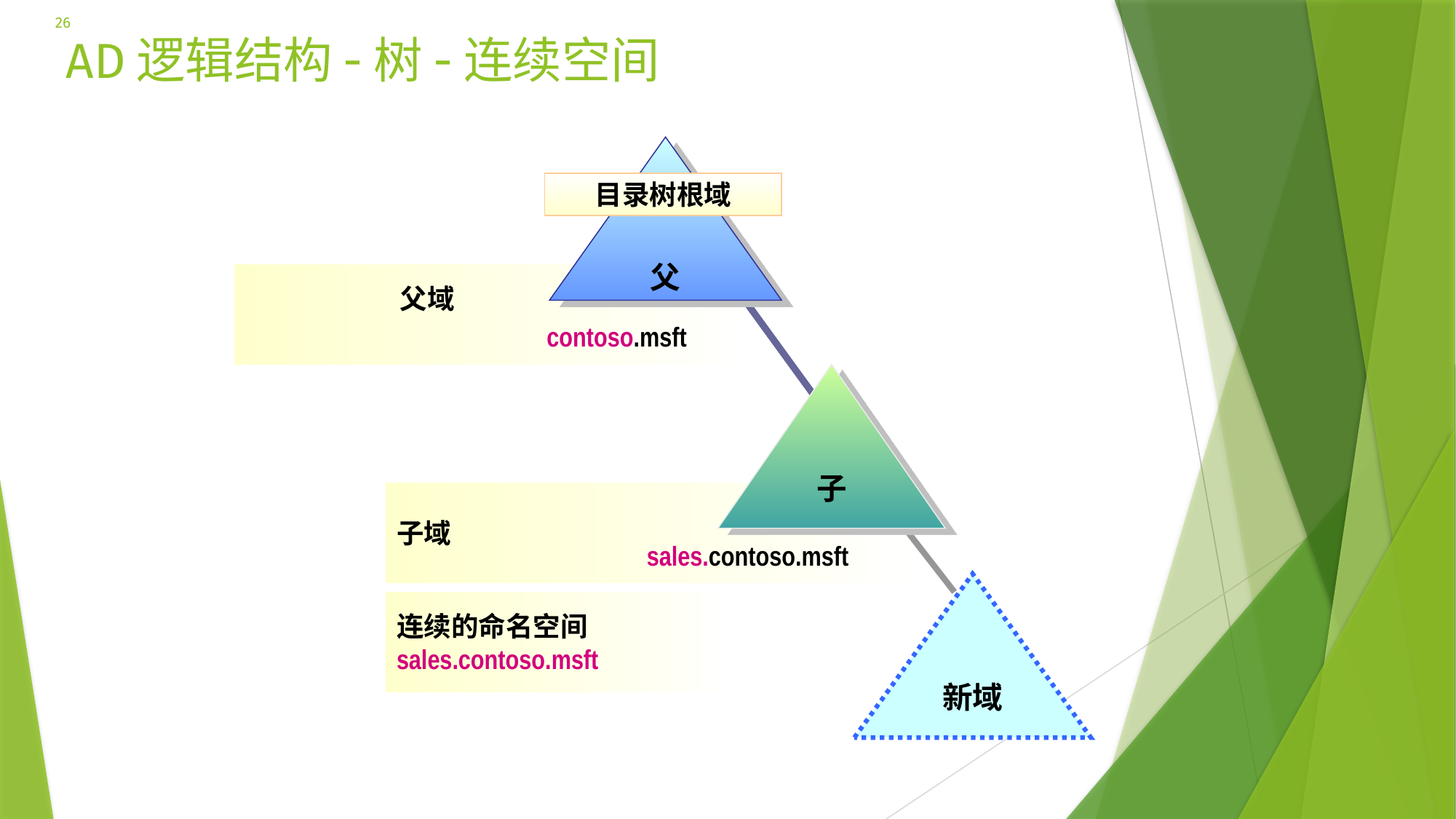

26
# AD逻辑结构-树-连续空间
父
目录树根域
                        父域

contoso.msft
子
子域

sales.contoso.msft
新域
连续的命名空间
sales.contoso.msft